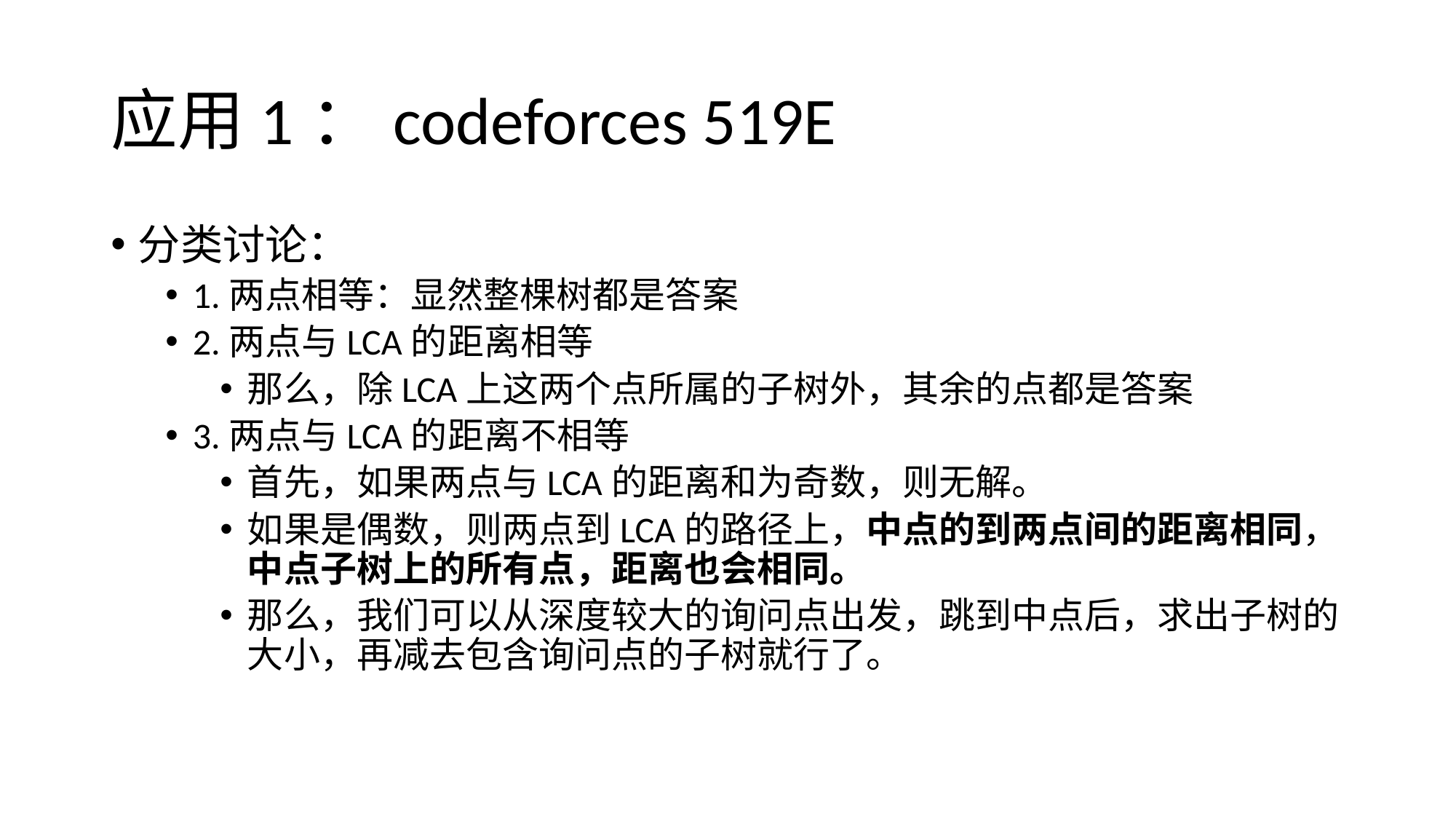

# 应用1：codeforces 519E
分类讨论：
1.两点相等：显然整棵树都是答案
2.两点与LCA的距离相等
那么，除LCA上这两个点所属的子树外，其余的点都是答案
3.两点与LCA的距离不相等
首先，如果两点与LCA的距离和为奇数，则无解。
如果是偶数，则两点到LCA的路径上，中点的到两点间的距离相同，中点子树上的所有点，距离也会相同。
那么，我们可以从深度较大的询问点出发，跳到中点后，求出子树的大小，再减去包含询问点的子树就行了。